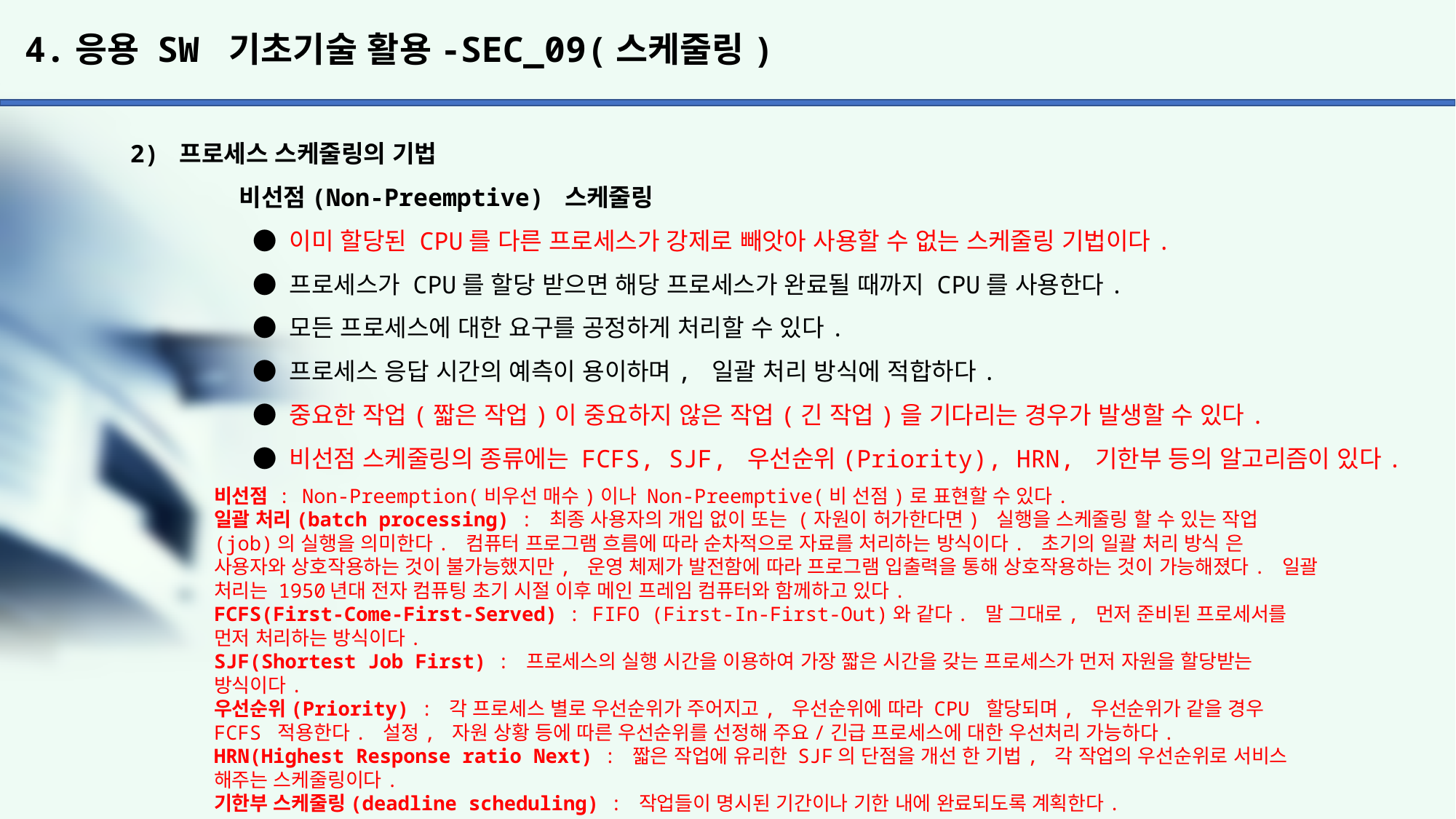

# 4.응용 SW 기초기술 활용-SEC_09(스케줄링)
2) 프로세스 스케줄링의 기법
	비선점(Non-Preemptive) 스케줄링
	  ● 이미 할당된 CPU를 다른 프로세스가 강제로 빼앗아 사용할 수 없는 스케줄링 기법이다.
	  ● 프로세스가 CPU를 할당 받으면 해당 프로세스가 완료될 때까지 CPU를 사용한다.
	  ● 모든 프로세스에 대한 요구를 공정하게 처리할 수 있다.
	  ● 프로세스 응답 시간의 예측이 용이하며, 일괄 처리 방식에 적합하다.
	  ● 중요한 작업(짧은 작업)이 중요하지 않은 작업(긴 작업)을 기다리는 경우가 발생할 수 있다.
	  ● 비선점 스케줄링의 종류에는 FCFS, SJF, 우선순위(Priority), HRN, 기한부 등의 알고리즘이 있다.
비선점 : Non-Preemption(비우선 매수)이나 Non-Preemptive(비 선점)로 표현할 수 있다.
일괄 처리(batch processing) : 최종 사용자의 개입 없이 또는 (자원이 허가한다면) 실행을 스케줄링 할 수 있는 작업 (job)의 실행을 의미한다. 컴퓨터 프로그램 흐름에 따라 순차적으로 자료를 처리하는 방식이다. 초기의 일괄 처리 방식 은 사용자와 상호작용하는 것이 불가능했지만, 운영 체제가 발전함에 따라 프로그램 입출력을 통해 상호작용하는 것이 가능해졌다. 일괄 처리는 1950년대 전자 컴퓨팅 초기 시절 이후 메인 프레임 컴퓨터와 함께하고 있다.
FCFS(First-Come-First-Served) : FIFO (First-In-First-Out)와 같다. 말 그대로, 먼저 준비된 프로세서를 먼저 처리하는 방식이다.
SJF(Shortest Job First) : 프로세스의 실행 시간을 이용하여 가장 짧은 시간을 갖는 프로세스가 먼저 자원을 할당받는 방식이다.
우선순위(Priority) : 각 프로세스 별로 우선순위가 주어지고, 우선순위에 따라 CPU 할당되며, 우선순위가 같을 경우 FCFS 적용한다. 설정, 자원 상황 등에 따른 우선순위를 선정해 주요/긴급 프로세스에 대한 우선처리 가능하다.
HRN(Highest Response ratio Next) : 짧은 작업에 유리한 SJF의 단점을 개선 한 기법, 각 작업의 우선순위로 서비스 해주는 스케줄링이다.
기한부 스케줄링(deadline scheduling) : 작업들이 명시된 기간이나 기한 내에 완료되도록 계획한다.